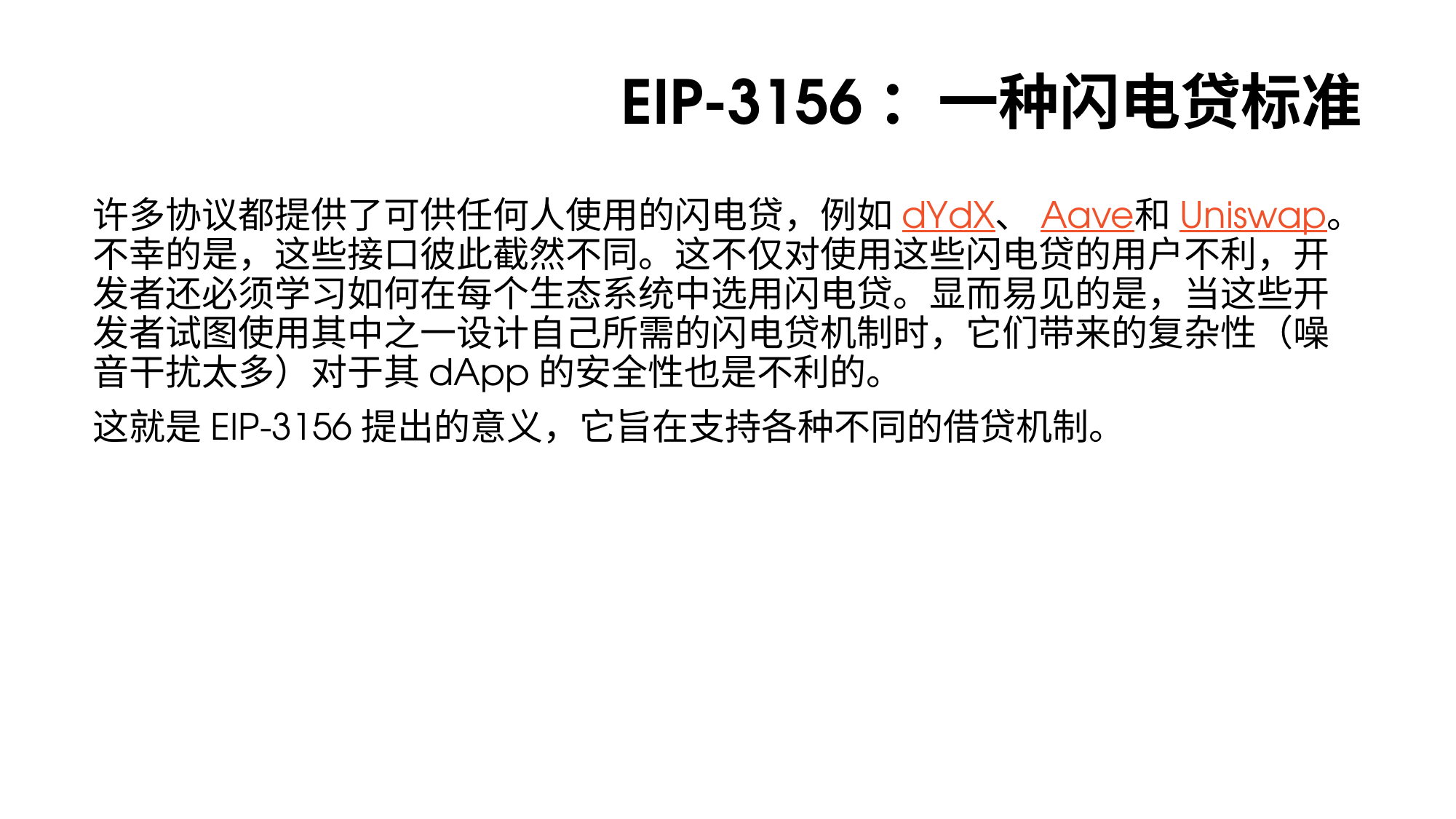

# EIP-3156：一种闪电贷标准
许多协议都提供了可供任何人使用的闪电贷，例如dYdX、Aave和Uniswap。不幸的是，这些接口彼此截然不同。这不仅对使用这些闪电贷的用户不利，开发者还必须学习如何在每个生态系统中选用闪电贷。显而易见的是，当这些开发者试图使用其中之一设计自己所需的闪电贷机制时，它们带来的复杂性（噪音干扰太多）对于其dApp的安全性也是不利的。
这就是EIP-3156提出的意义，它旨在支持各种不同的借贷机制。